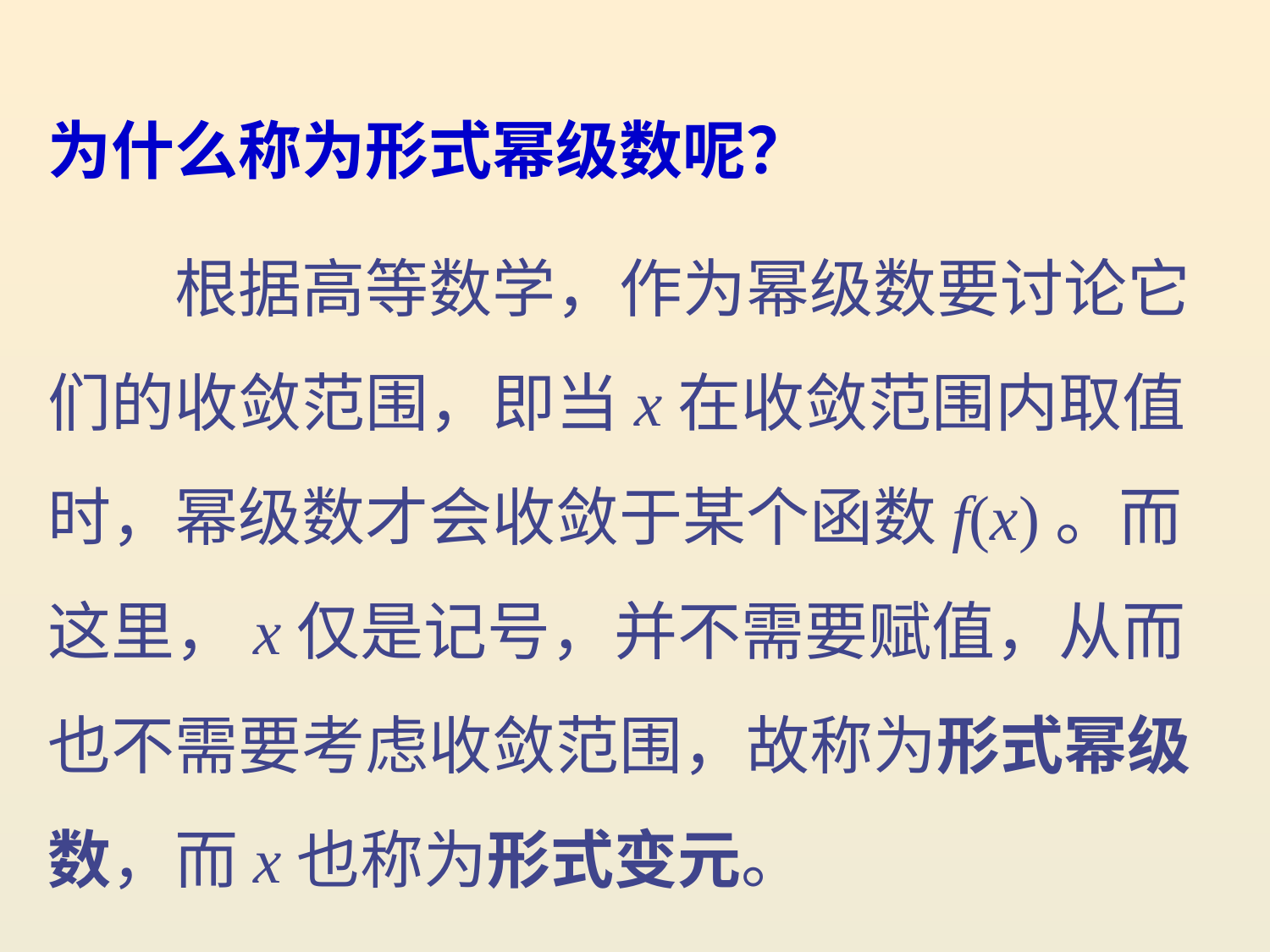

为什么称为形式幂级数呢？
　　根据高等数学，作为幂级数要讨论它们的收敛范围，即当x在收敛范围内取值时，幂级数才会收敛于某个函数f(x)。而这里，x仅是记号，并不需要赋值，从而也不需要考虑收敛范围，故称为形式幂级数，而x也称为形式变元。